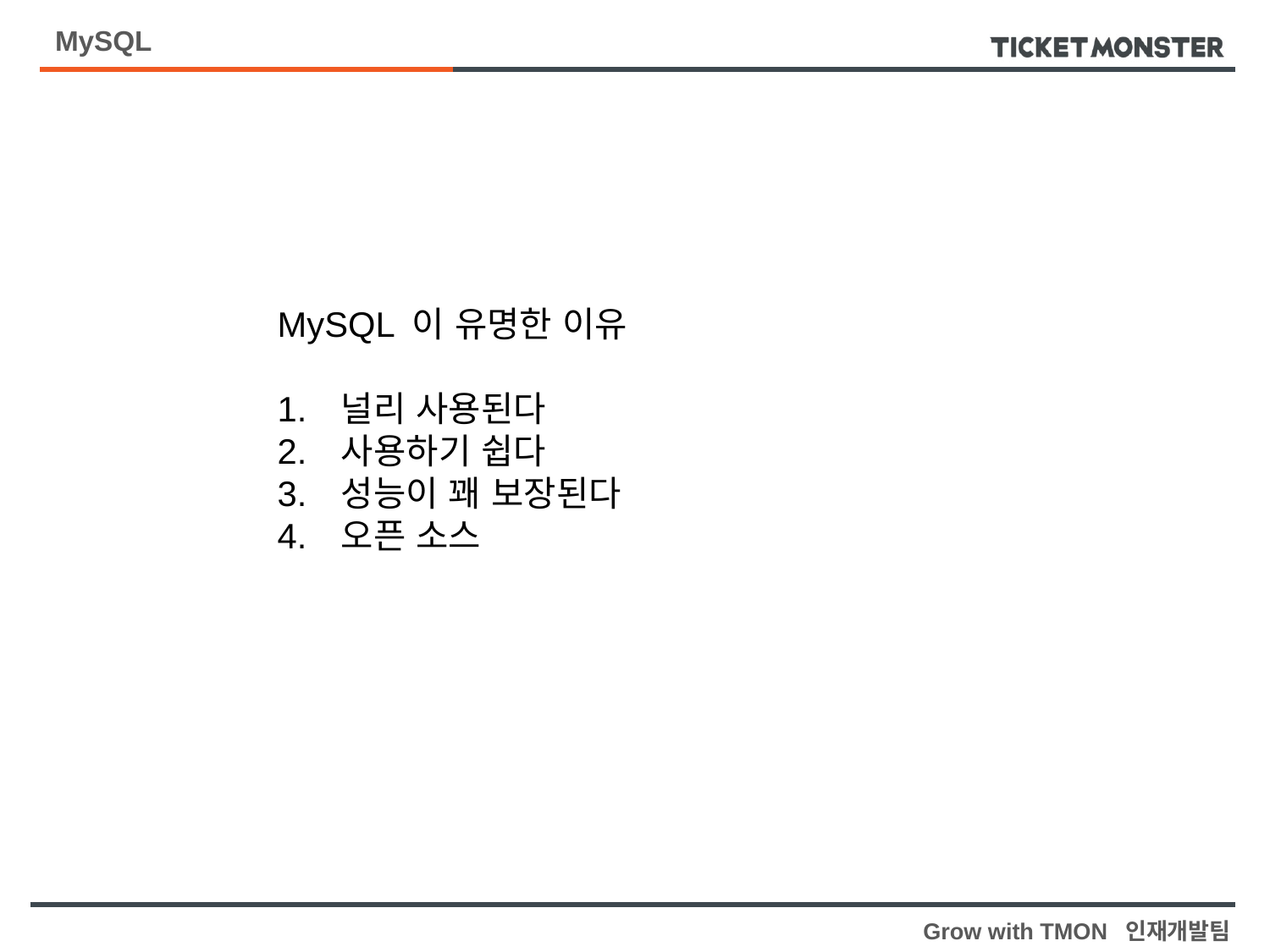

# MySQL
MySQL 이 유명한 이유

널리 사용된다
사용하기 쉽다
성능이 꽤 보장된다
오픈 소스